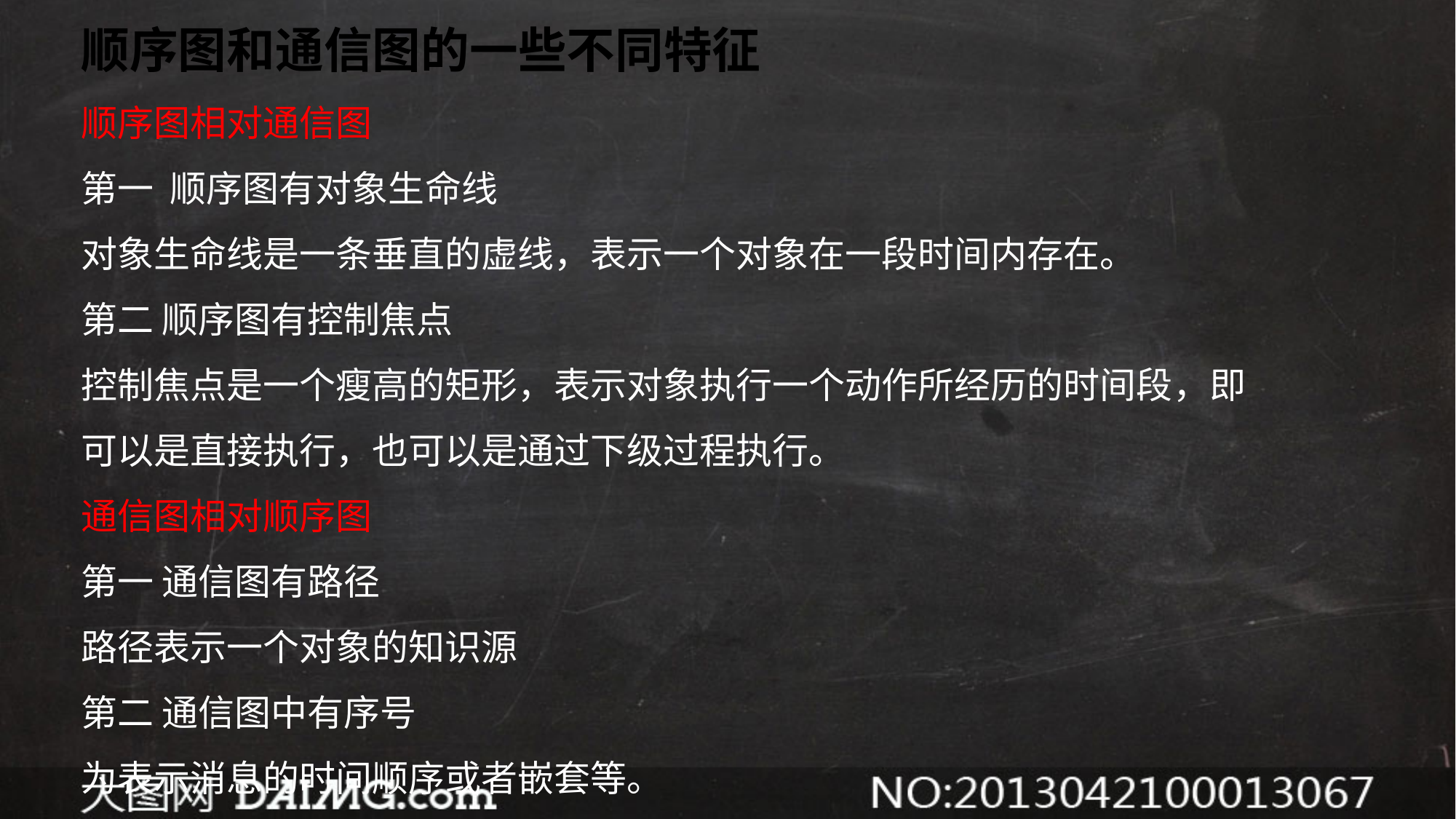

顺序图和通信图的一些不同特征
顺序图相对通信图
第一  顺序图有对象生命线
对象生命线是一条垂直的虚线，表示一个对象在一段时间内存在。
第二 顺序图有控制焦点
控制焦点是一个瘦高的矩形，表示对象执行一个动作所经历的时间段，即可以是直接执行，也可以是通过下级过程执行。
通信图相对顺序图
第一 通信图有路径
路径表示一个对象的知识源
第二 通信图中有序号
为表示消息的时间顺序或者嵌套等。